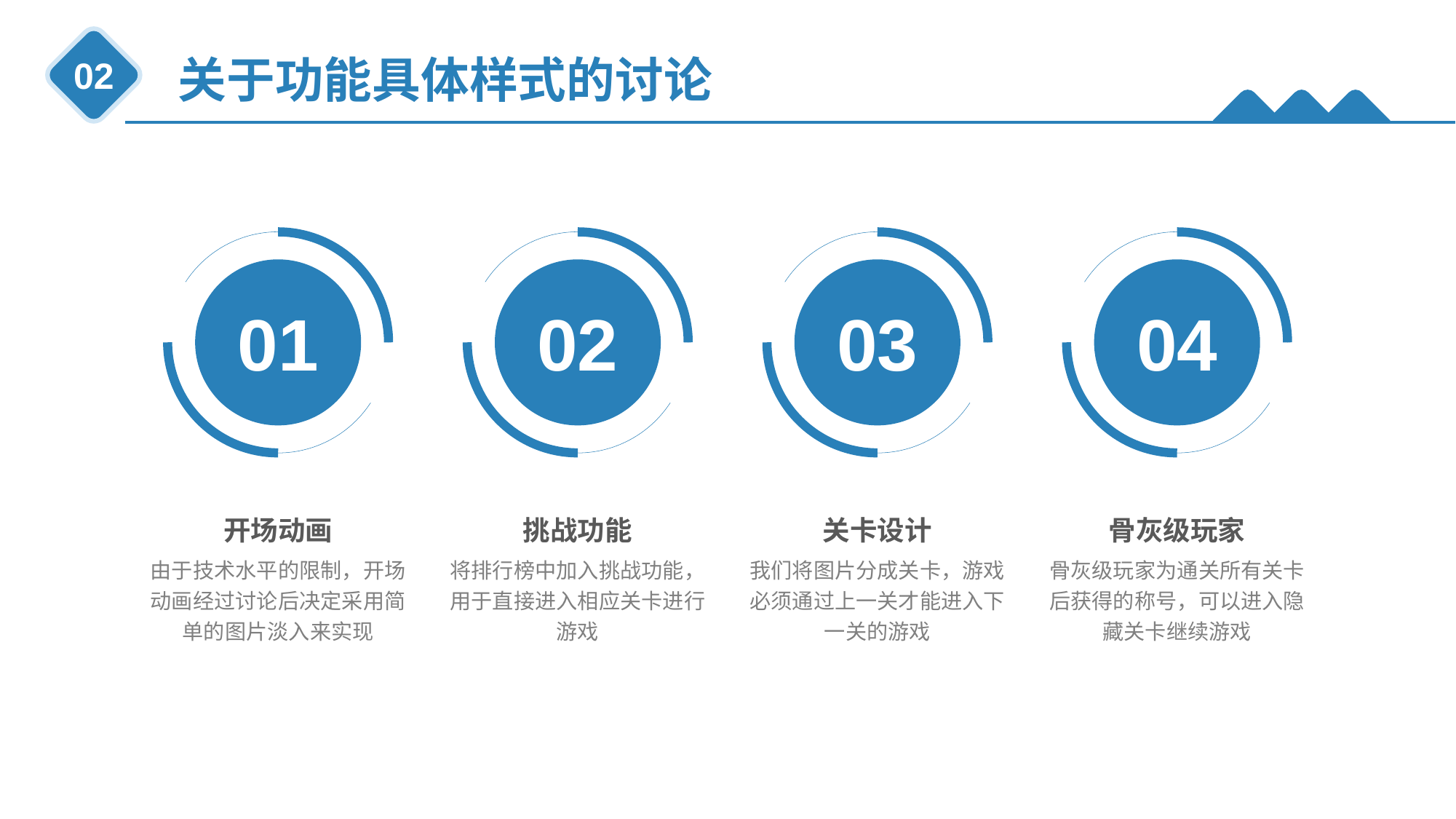

关于功能具体样式的讨论
02

01

02

03

04
开场动画
由于技术水平的限制，开场动画经过讨论后决定采用简单的图片淡入来实现
挑战功能
将排行榜中加入挑战功能，用于直接进入相应关卡进行游戏
关卡设计
我们将图片分成关卡，游戏必须通过上一关才能进入下一关的游戏
骨灰级玩家
骨灰级玩家为通关所有关卡后获得的称号，可以进入隐藏关卡继续游戏